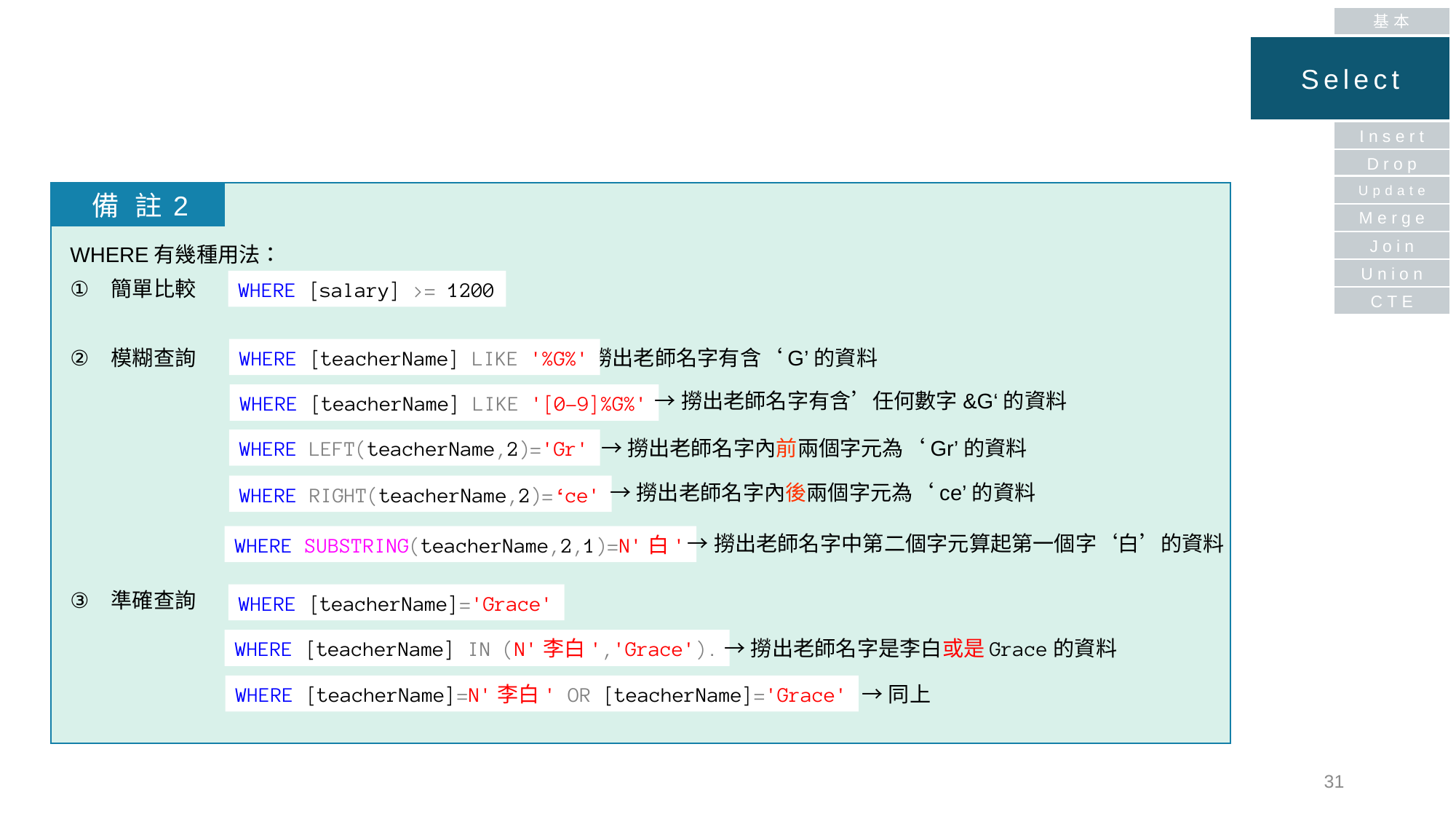

基本
Select
Insert
Drop
Update

 備 註2
Merge
Join
WHERE有幾種用法：
簡單比較

模糊查詢                                                                               →撈出老師名字有含‘G’的資料

準確查詢

Union
WHERE [salary] >= 1200
CTE
WHERE [teacherName] LIKE '%G%'
→撈出老師名字有含’任何數字&G‘的資料
WHERE [teacherName] LIKE '[0-9]%G%'
→撈出老師名字內前兩個字元為‘Gr’的資料
WHERE LEFT(teacherName,2)='Gr'
→撈出老師名字內後兩個字元為‘ce’的資料
WHERE RIGHT(teacherName,2)=‘ce'
→撈出老師名字中第二個字元算起第一個字‘白’的資料
WHERE SUBSTRING(teacherName,2,1)=N'白'
WHERE [teacherName]='Grace'
→撈出老師名字是李白或是Grace的資料
WHERE [teacherName] IN (N'李白','Grace').
WHERE [teacherName]=N'李白' OR [teacherName]='Grace'
→同上
31